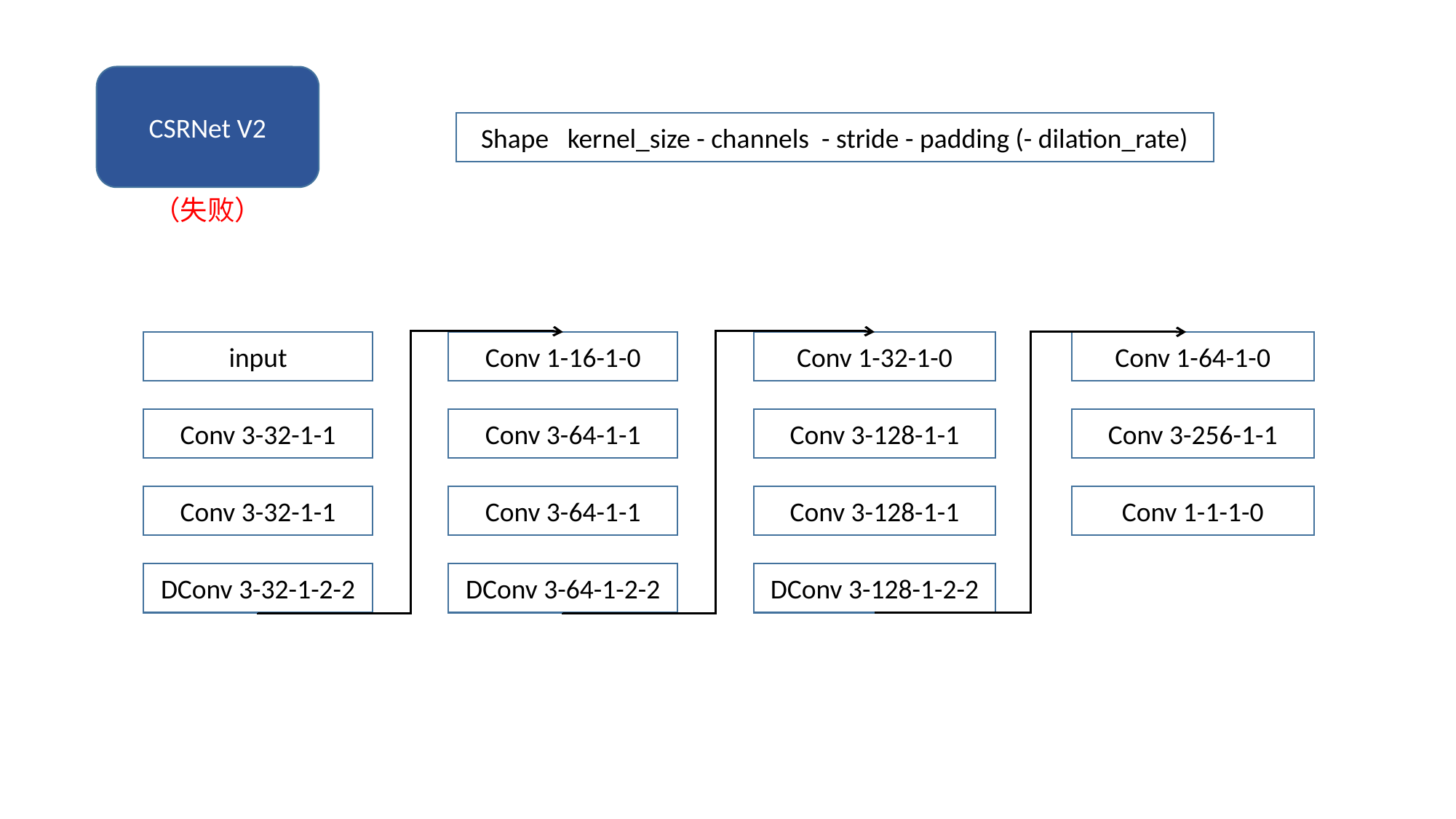

CSRNet V2
Shape   kernel_size - channels  - stride - padding (- dilation_rate)
（失败）
input
Conv 1-16-1-0
Conv 1-32-1-0
Conv 1-64-1-0
Conv 3-32-1-1
Conv 3-64-1-1
Conv 3-128-1-1
Conv 3-256-1-1
Conv 3-32-1-1
Conv 3-64-1-1
Conv 3-128-1-1
Conv 1-1-1-0
DConv 3-32-1-2-2
DConv 3-64-1-2-2
DConv 3-128-1-2-2